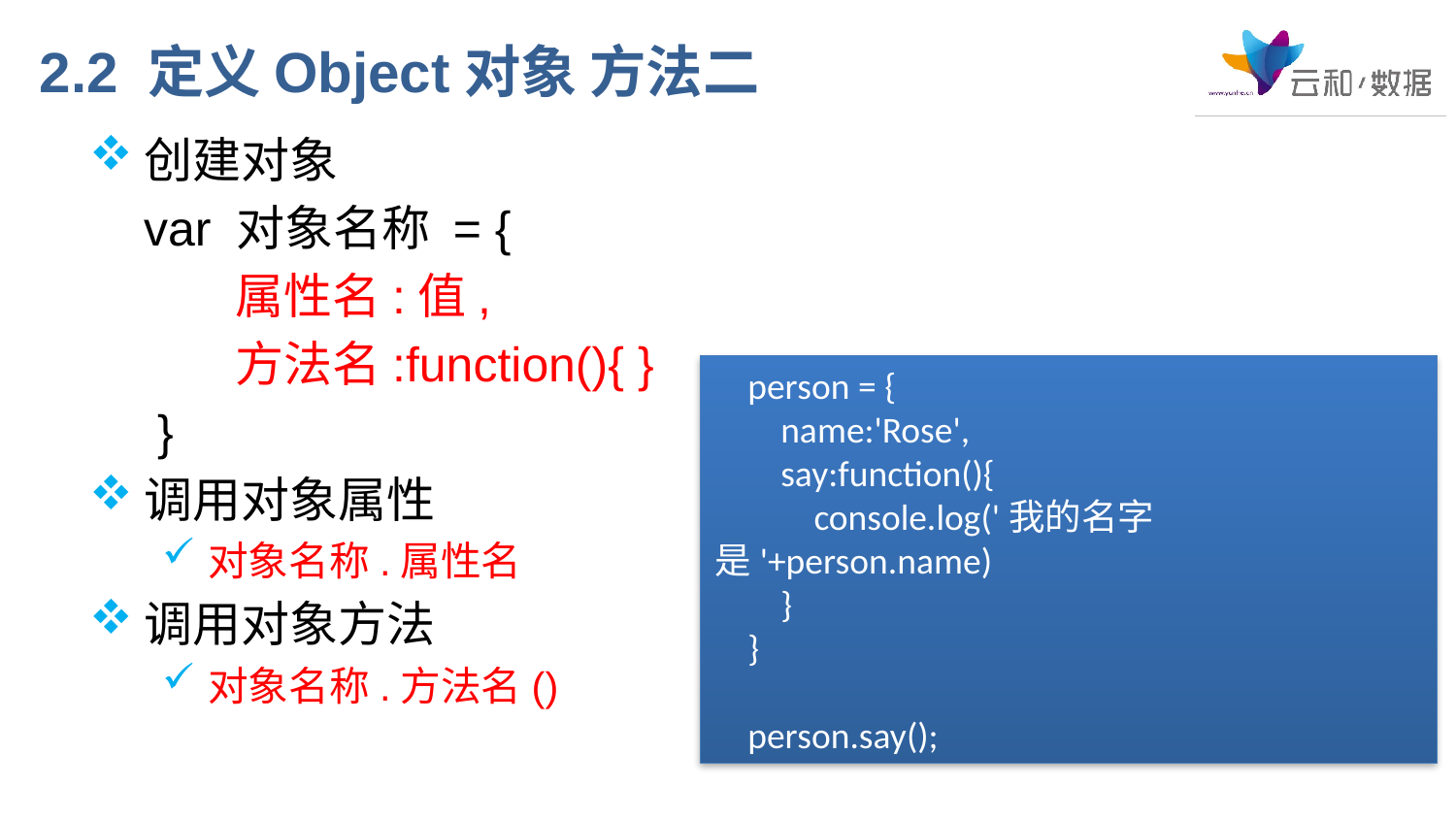

# 2.2 定义Object对象 方法二
创建对象
    var 对象名称 = {
	属性名:值,
	方法名:function(){ }
     }
调用对象属性
对象名称.属性名
调用对象方法
对象名称.方法名()

    person = {
        name:'Rose',
        say:function(){
            console.log('我的名字是'+person.name)
        }
    }

    person.say();
7